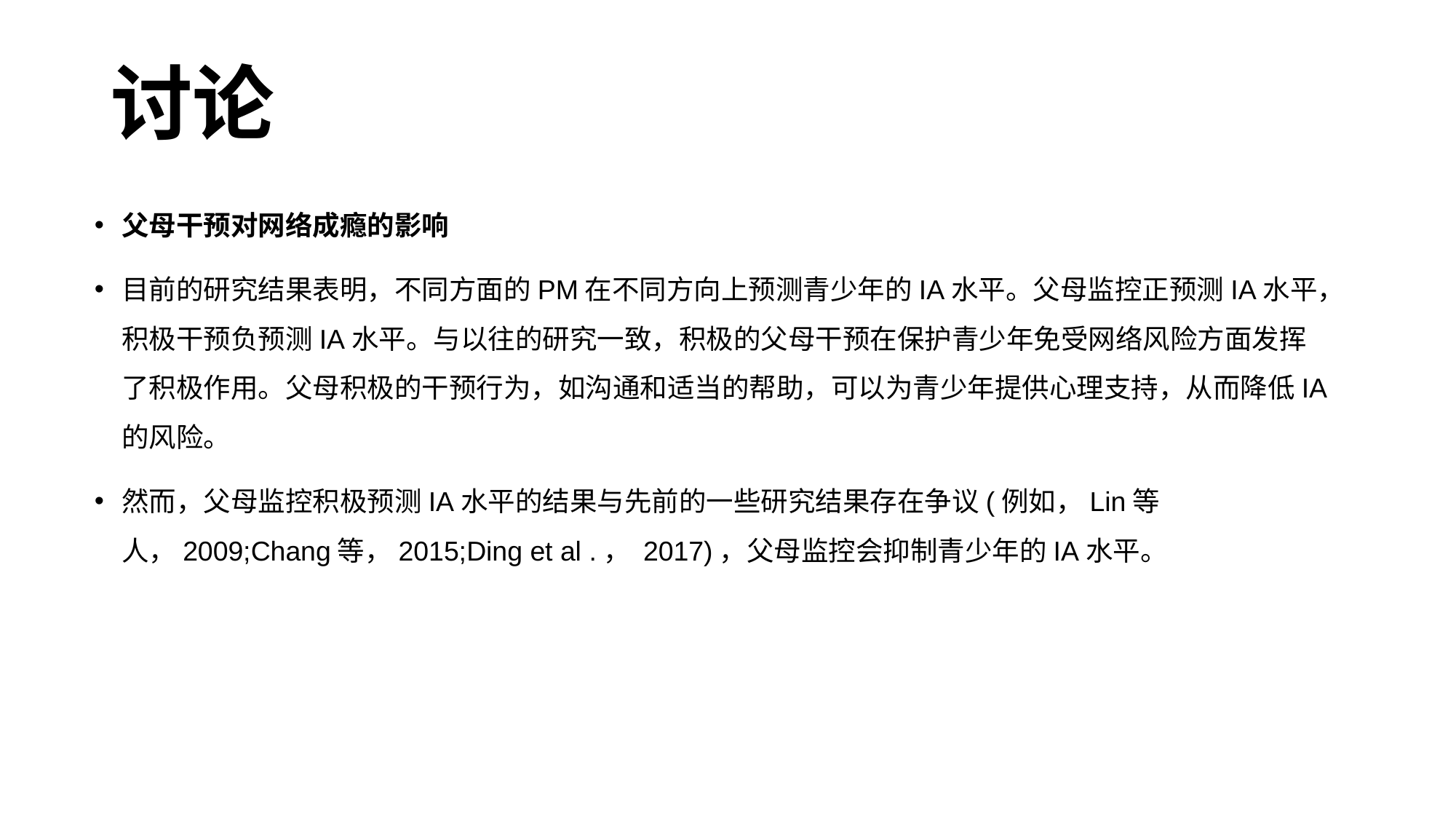

讨论
父母干预对网络成瘾的影响
目前的研究结果表明，不同方面的PM在不同方向上预测青少年的IA水平。父母监控正预测IA水平，积极干预负预测IA水平。与以往的研究一致，积极的父母干预在保护青少年免受网络风险方面发挥了积极作用。父母积极的干预行为，如沟通和适当的帮助，可以为青少年提供心理支持，从而降低IA的风险。
然而，父母监控积极预测IA水平的结果与先前的一些研究结果存在争议(例如，Lin等人，2009;Chang等，2015;Ding et al .， 2017)，父母监控会抑制青少年的IA水平。